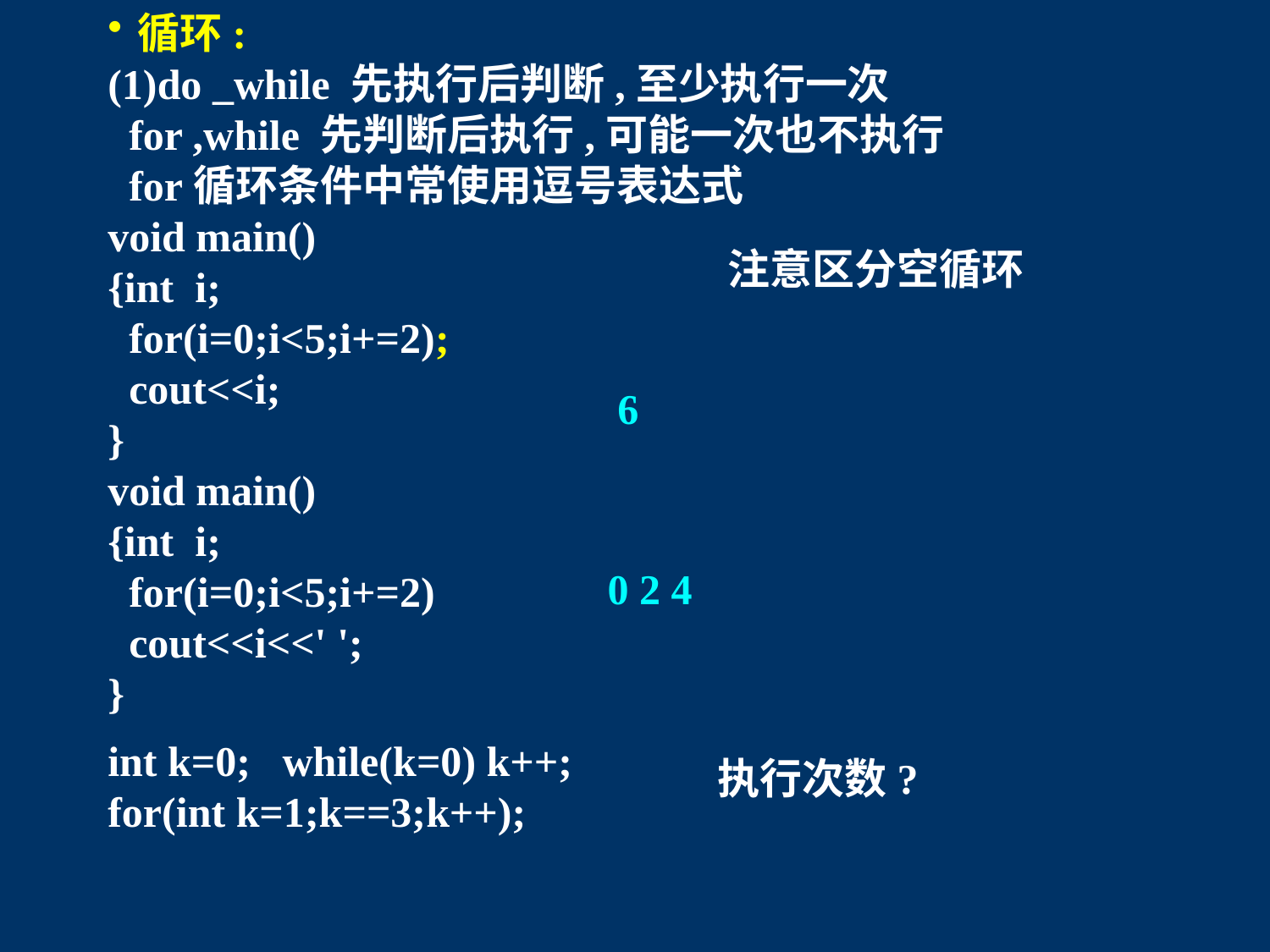

循环:
(1)do _while 先执行后判断,至少执行一次
  for ,while 先判断后执行,可能一次也不执行
  for循环条件中常使用逗号表达式
void main()
{int  i;
  for(i=0;i<5;i+=2);
  cout<<i;
}
void main()
{int  i;
  for(i=0;i<5;i+=2)
  cout<<i<<' ';
}
int k=0;   while(k=0) k++;
for(int k=1;k==3;k++);
注意区分空循环
6
0 2 4
执行次数?